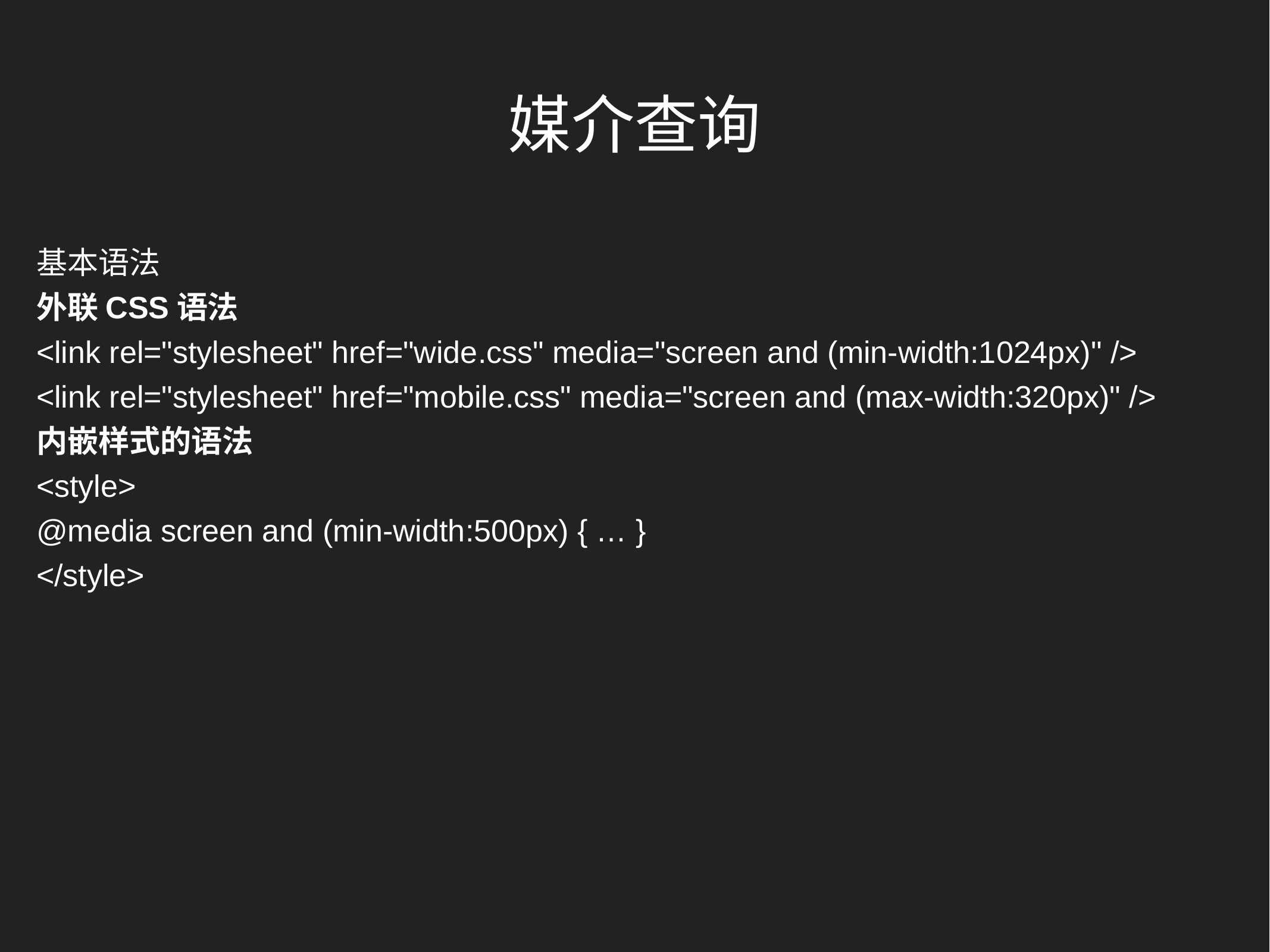

媒介查询

基本语法
外联CSS语法
<link rel="stylesheet" href="wide.css" media="screen and (min-width:1024px)" />
<link rel="stylesheet" href="mobile.css" media="screen and (max-width:320px)" />
内嵌样式的语法
<style>
@media screen and (min-width:500px) { … }
</style>